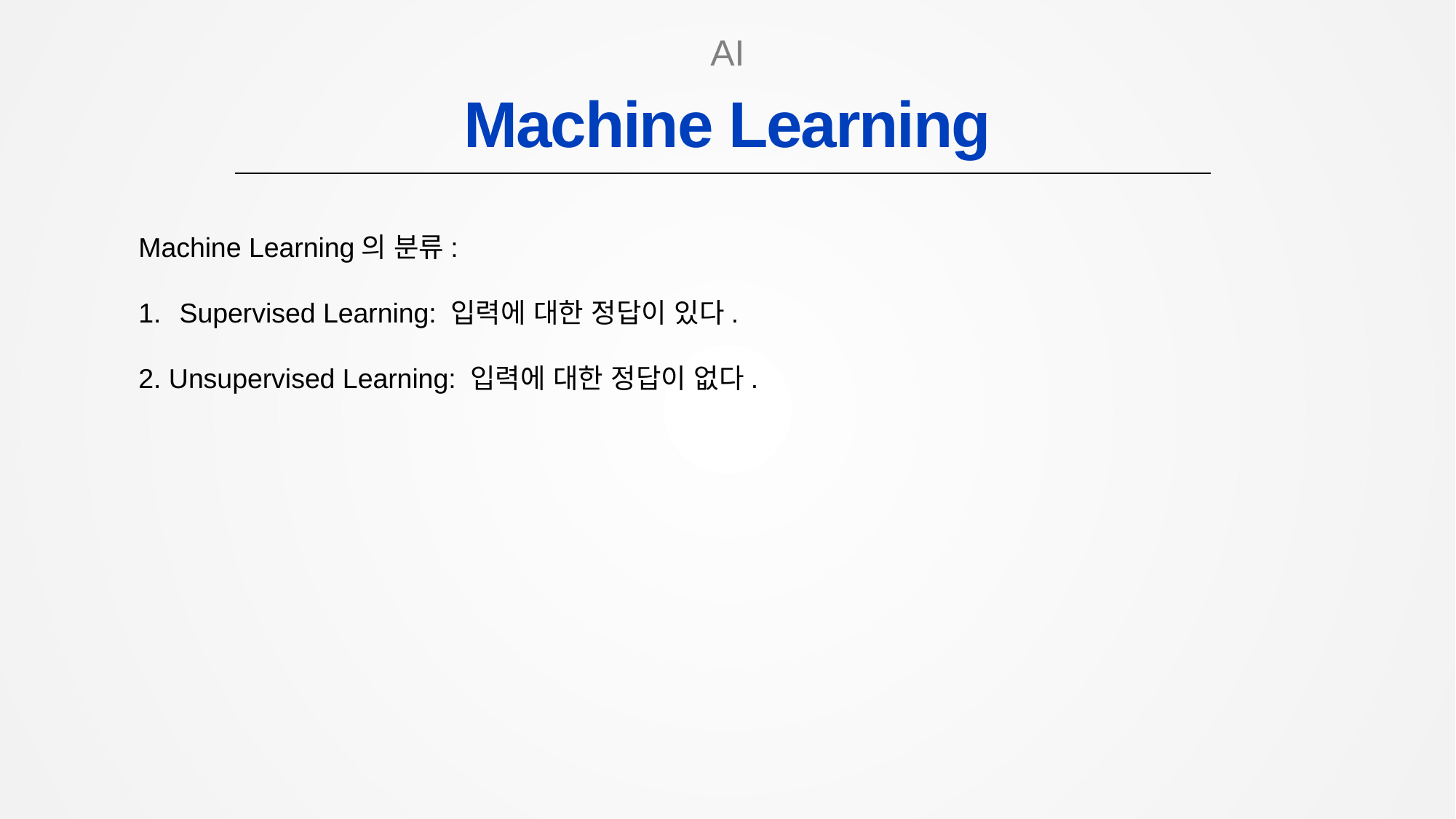

AI
Machine Learning
Machine Learning의 분류:

Supervised Learning: 입력에 대한 정답이 있다.

2. Unsupervised Learning: 입력에 대한 정답이 없다.